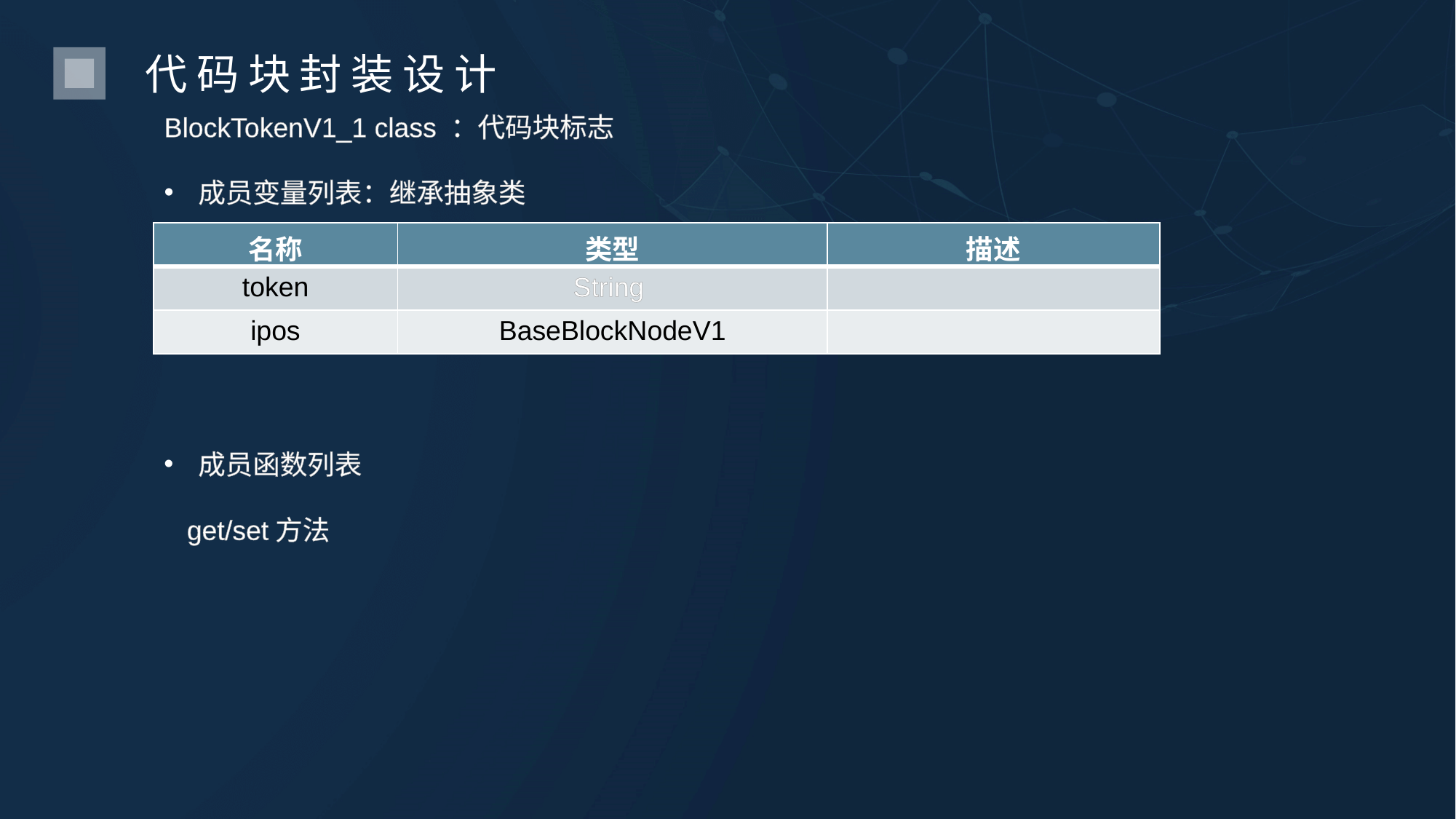

代码块封装设计

BlockTokenV1_1 class ：代码块标志

成员变量列表：继承抽象类
| 名称 | 类型 | 描述 |
| --- | --- | --- |
| token | String |  |
| ipos | BaseBlockNodeV1 |  |
成员函数列表

   get/set方法